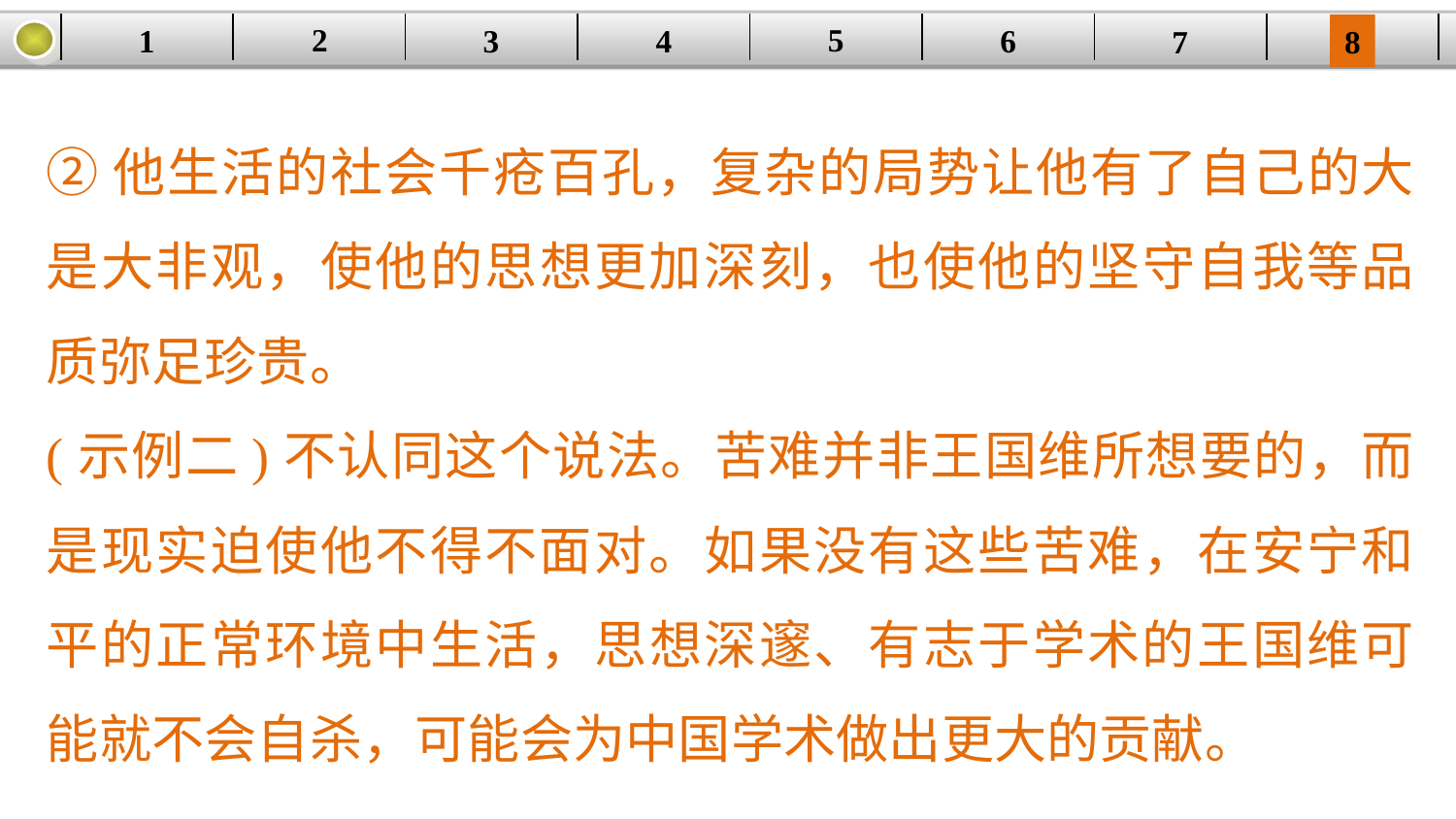

5
2
1
4
6
|  |  |  |  |  |  |  |  |
| --- | --- | --- | --- | --- | --- | --- | --- |
3
8
7

②他生活的社会千疮百孔，复杂的局势让他有了自己的大是大非观，使他的思想更加深刻，也使他的坚守自我等品质弥足珍贵。
(示例二)不认同这个说法。苦难并非王国维所想要的，而是现实迫使他不得不面对。如果没有这些苦难，在安宁和平的正常环境中生活，思想深邃、有志于学术的王国维可能就不会自杀，可能会为中国学术做出更大的贡献。